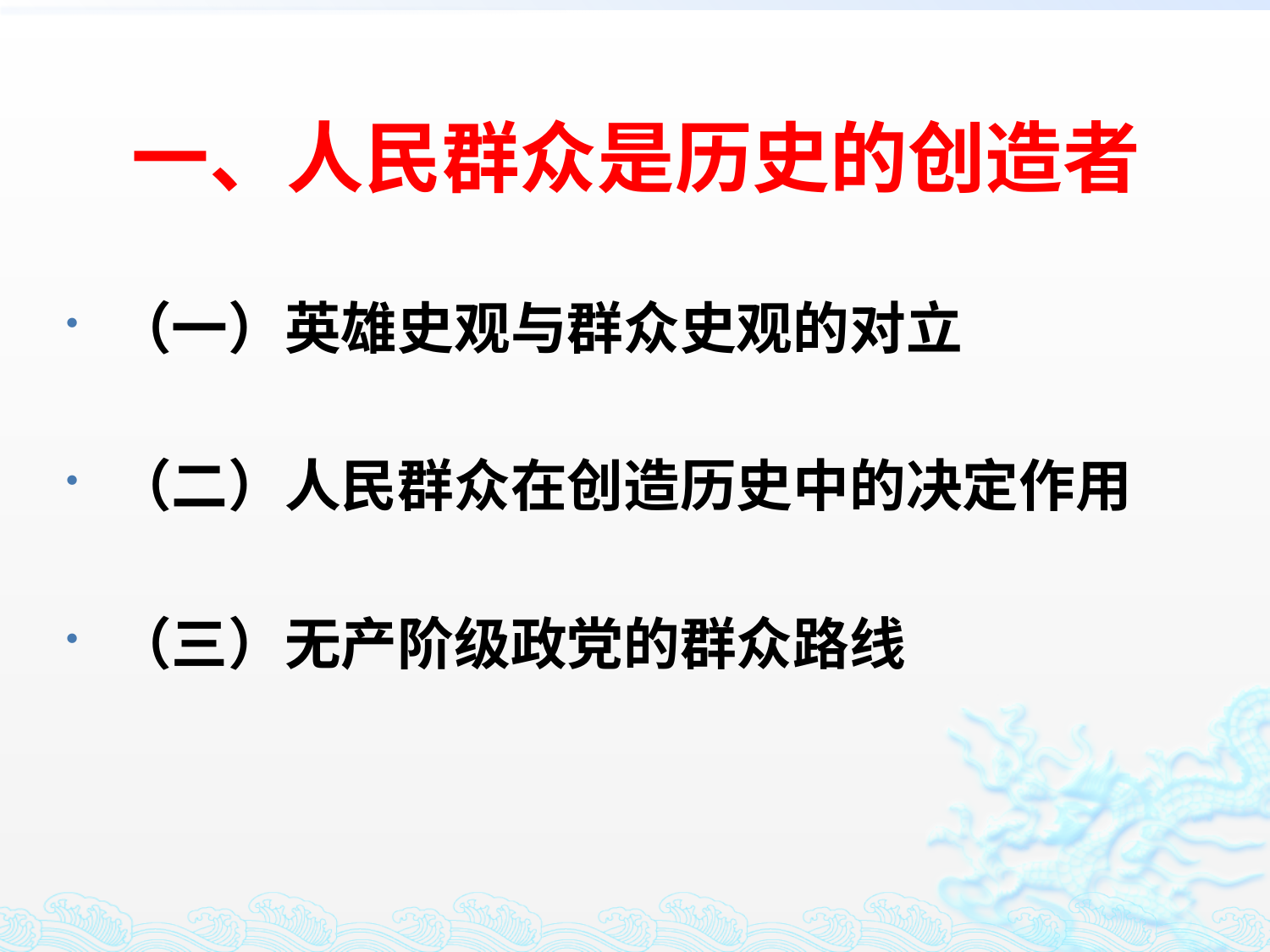

# 一、人民群众是历史的创造者
（一）英雄史观与群众史观的对立

（二）人民群众在创造历史中的决定作用

（三）无产阶级政党的群众路线